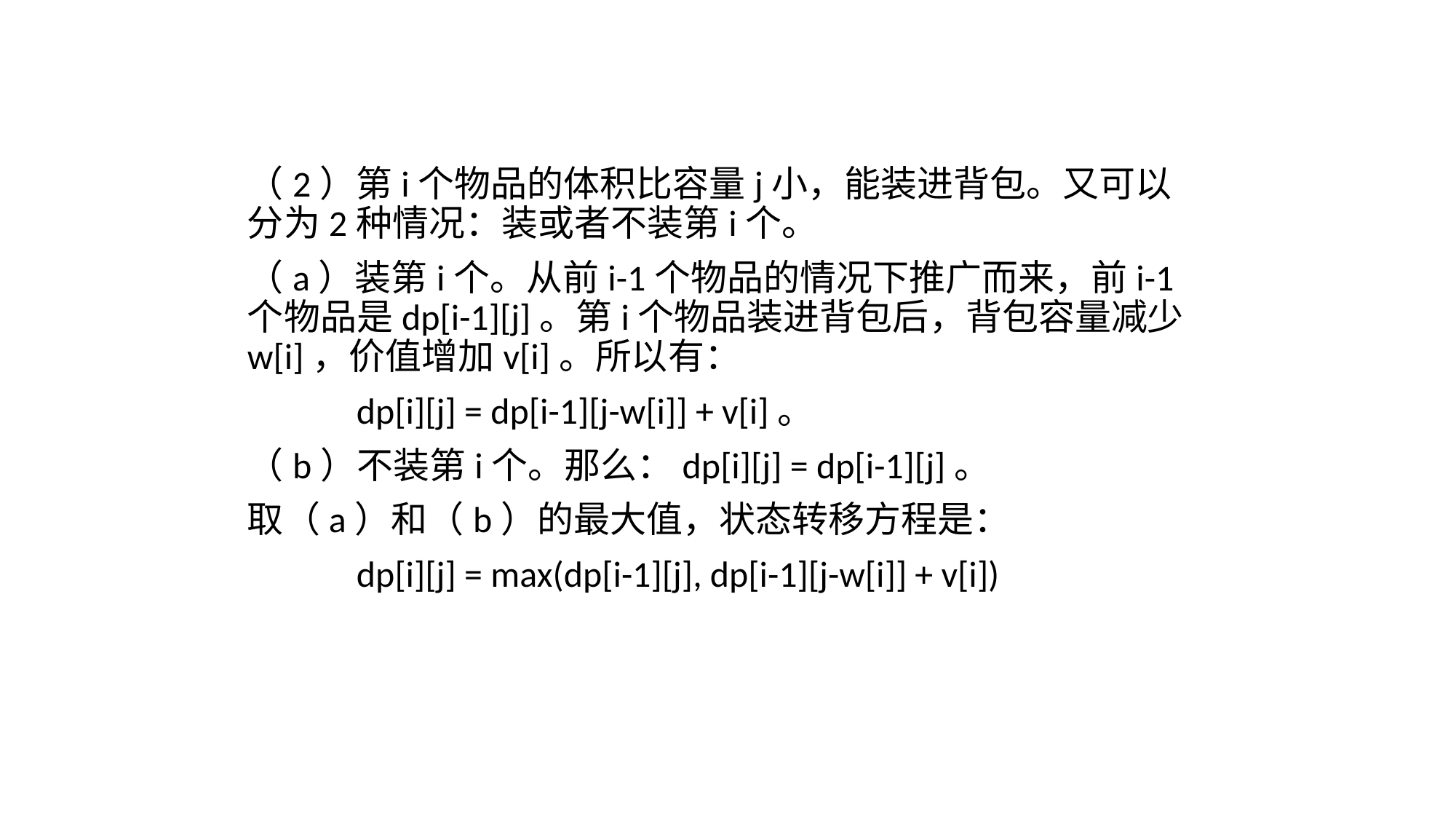

（2）第i个物品的体积比容量j小，能装进背包。又可以分为2种情况：装或者不装第i个。
（a）装第i个。从前i-1个物品的情况下推广而来，前i-1个物品是dp[i-1][j]。第i个物品装进背包后，背包容量减少w[i]，价值增加v[i]。所以有：
	dp[i][j] = dp[i-1][j-w[i]] + v[i]。
（b）不装第i个。那么：dp[i][j] = dp[i-1][j]。
取（a）和（b）的最大值，状态转移方程是：
	dp[i][j] = max(dp[i-1][j], dp[i-1][j-w[i]] + v[i])